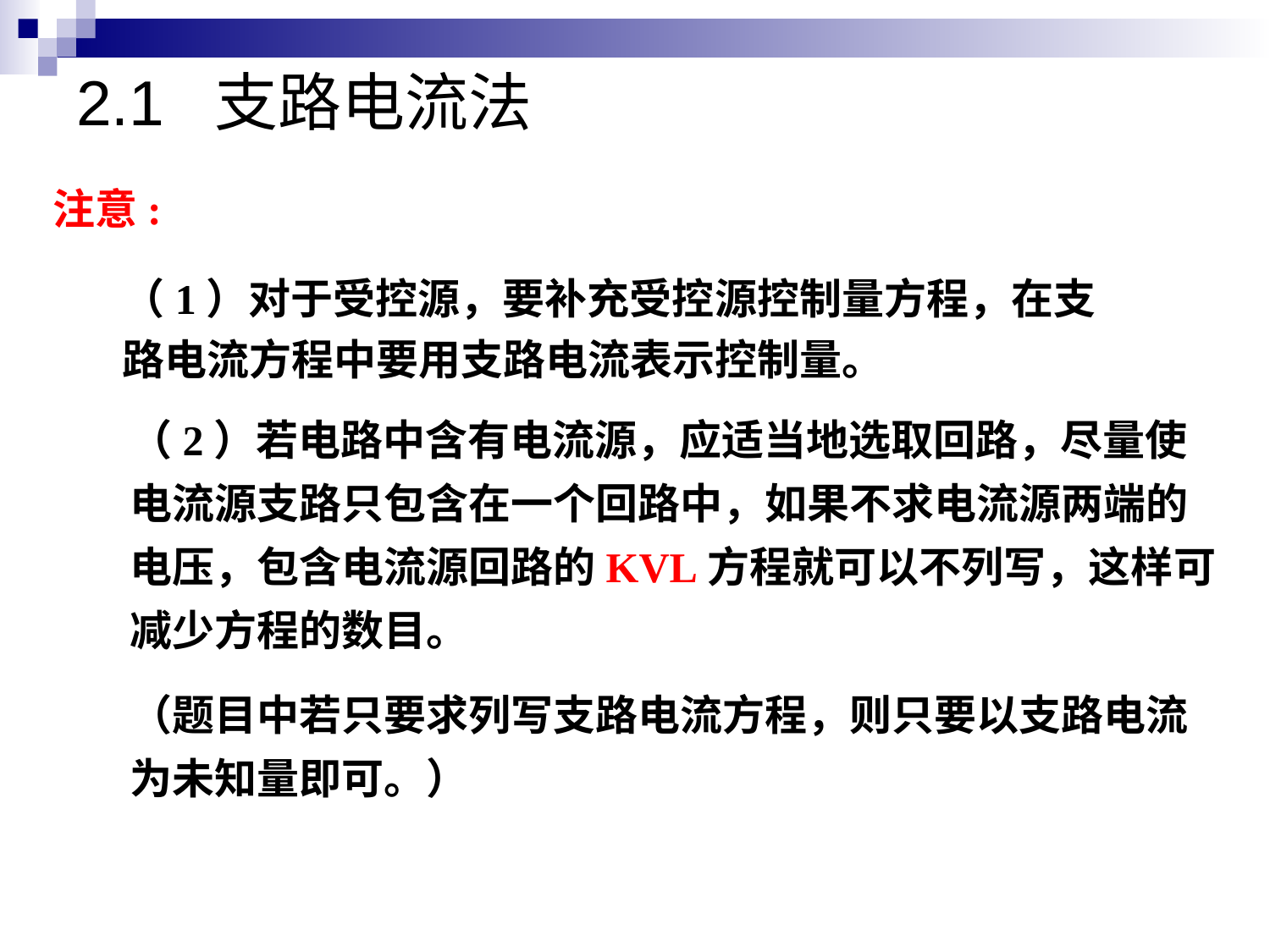

# 2.1  支路电流法
注意:
（1）对于受控源，要补充受控源控制量方程，在支路电流方程中要用支路电流表示控制量。
（2）若电路中含有电流源，应适当地选取回路，尽量使电流源支路只包含在一个回路中，如果不求电流源两端的电压，包含电流源回路的KVL方程就可以不列写，这样可减少方程的数目。
（题目中若只要求列写支路电流方程，则只要以支路电流为未知量即可。）